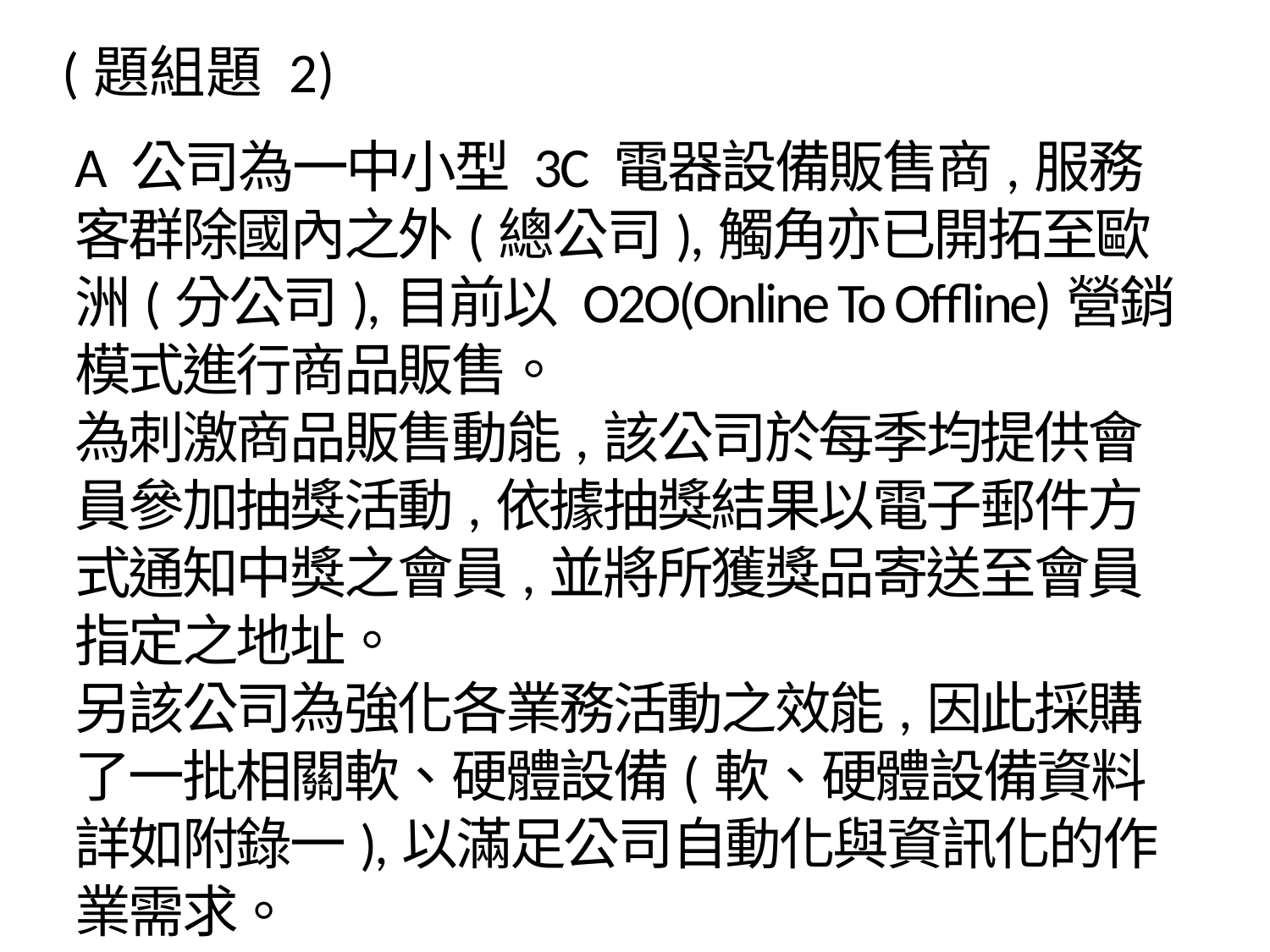

(題組題 2)
A 公司為一中小型 3C 電器設備販售商,服務客群除國內之外(總公司),觸角亦已開拓至歐洲(分公司),目前以 O2O(Online To Offline)營銷模式進行商品販售。
為刺激商品販售動能,該公司於每季均提供會員參加抽獎活動,依據抽獎結果以電子郵件方式通知中獎之會員,並將所獲獎品寄送至會員指定之地址。
另該公司為強化各業務活動之效能,因此採購了一批相關軟、硬體設備(軟、硬體設備資料詳如附錄一),以滿足公司自動化與資訊化的作業需求。